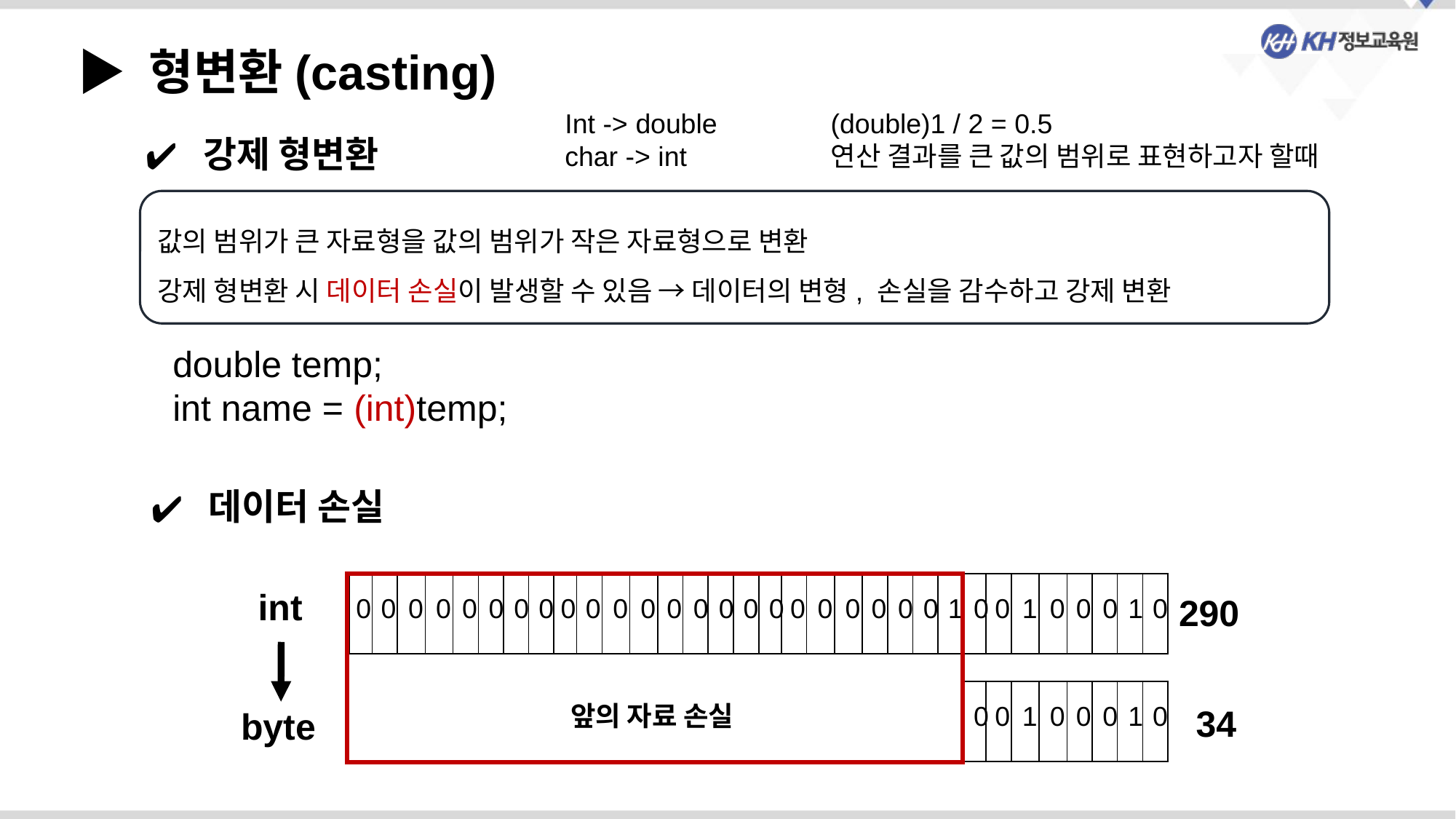

▶ 형변환(casting)
Int -> double
char -> int
(double)1 / 2 = 0.5
연산 결과를 큰 값의 범위로 표현하고자 할때
 강제 형변환
값의 범위가 큰 자료형을 값의 범위가 작은 자료형으로 변환
강제 형변환 시 데이터 손실이 발생할 수 있음 → 데이터의 변형, 손실을 감수하고 강제 변환
double temp;
int name = (int)temp;
 데이터 손실

0
0
0
0
0
0
0
0
0
0
0
0
0
0
0
0
0
0
0
0
0
0
0
1
0
0
1
0
0
0
1
0
int
290

0
0
1
0
0
0
1
0
앞의 자료 손실
34
byte